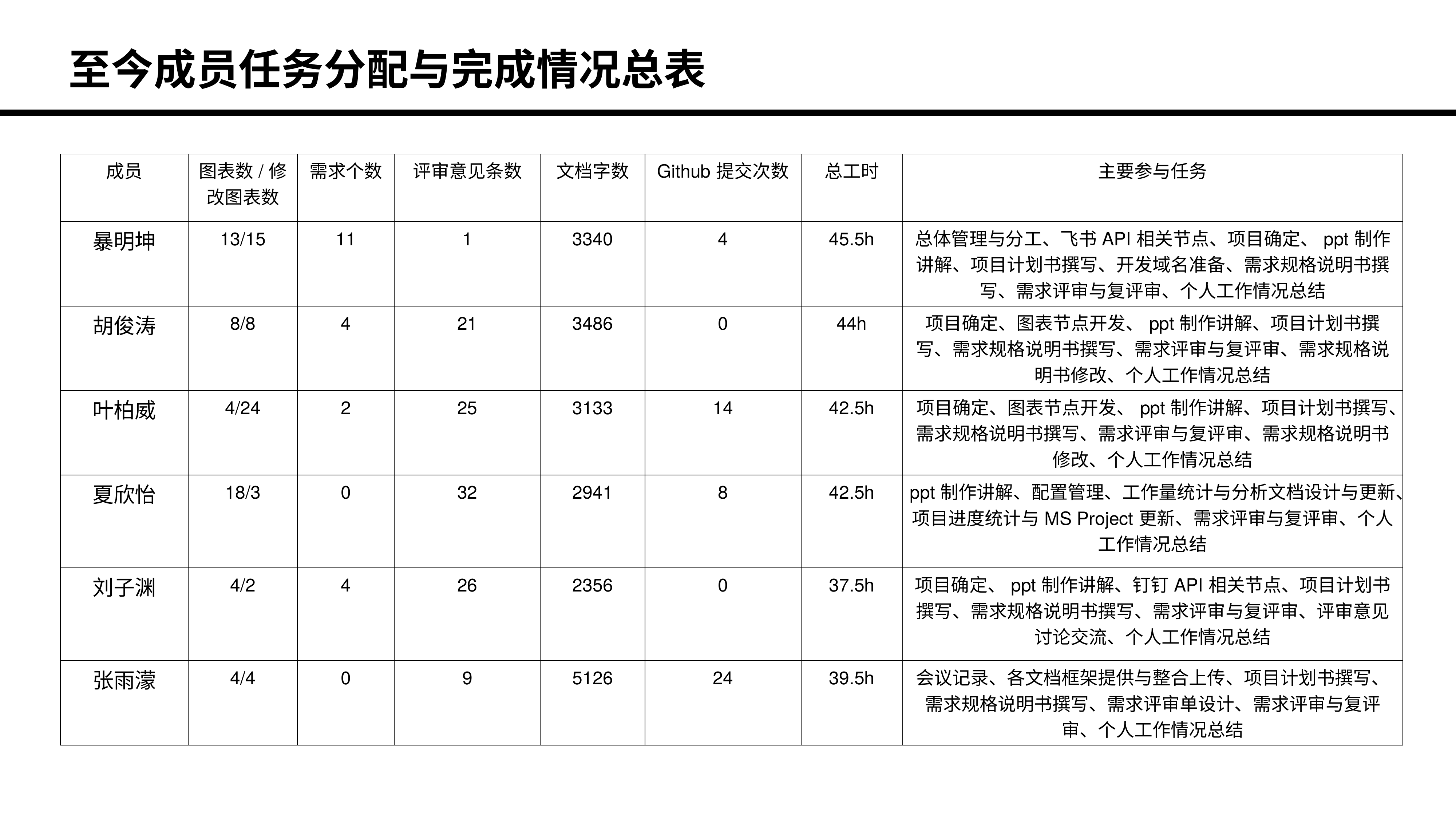

至今成员任务分配与完成情况总表

| 成员 | 图表数/修改图表数 | 需求个数 | 评审意见条数 | 文档字数 | Github提交次数 | 总工时 | 主要参与任务 |
| --- | --- | --- | --- | --- | --- | --- | --- |
| 暴明坤 | 13/15 | 11 | 1 | 3340 | 4 | 45.5h | 总体管理与分工、飞书API相关节点、项目确定、ppt制作讲解、项目计划书撰写、开发域名准备、需求规格说明书撰写、需求评审与复评审、个人工作情况总结 |
| 胡俊涛 | 8/8 | 4 | 21 | 3486 | 0 | 44h | 项目确定、图表节点开发、ppt制作讲解、项目计划书撰写、需求规格说明书撰写、需求评审与复评审、需求规格说明书修改、个人工作情况总结 |
| 叶柏威 | 4/24 | 2 | 25 | 3133 | 14 | 42.5h | 项目确定、图表节点开发、ppt制作讲解、项目计划书撰写、需求规格说明书撰写、需求评审与复评审、需求规格说明书修改、个人工作情况总结 |
| 夏欣怡 | 18/3 | 0 | 32 | 2941 | 8 | 42.5h | ppt制作讲解、配置管理、工作量统计与分析文档设计与更新、项目进度统计与MS Project更新、需求评审与复评审、个人工作情况总结 |
| 刘子渊 | 4/2 | 4 | 26 | 2356 | 0 | 37.5h | 项目确定、ppt制作讲解、钉钉API相关节点、项目计划书撰写、需求规格说明书撰写、需求评审与复评审、评审意见讨论交流、个人工作情况总结 |
| 张雨濛 | 4/4 | 0 | 9 | 5126 | 24 | 39.5h | 会议记录、各文档框架提供与整合上传、项目计划书撰写、需求规格说明书撰写、需求评审单设计、需求评审与复评审、个人工作情况总结 |